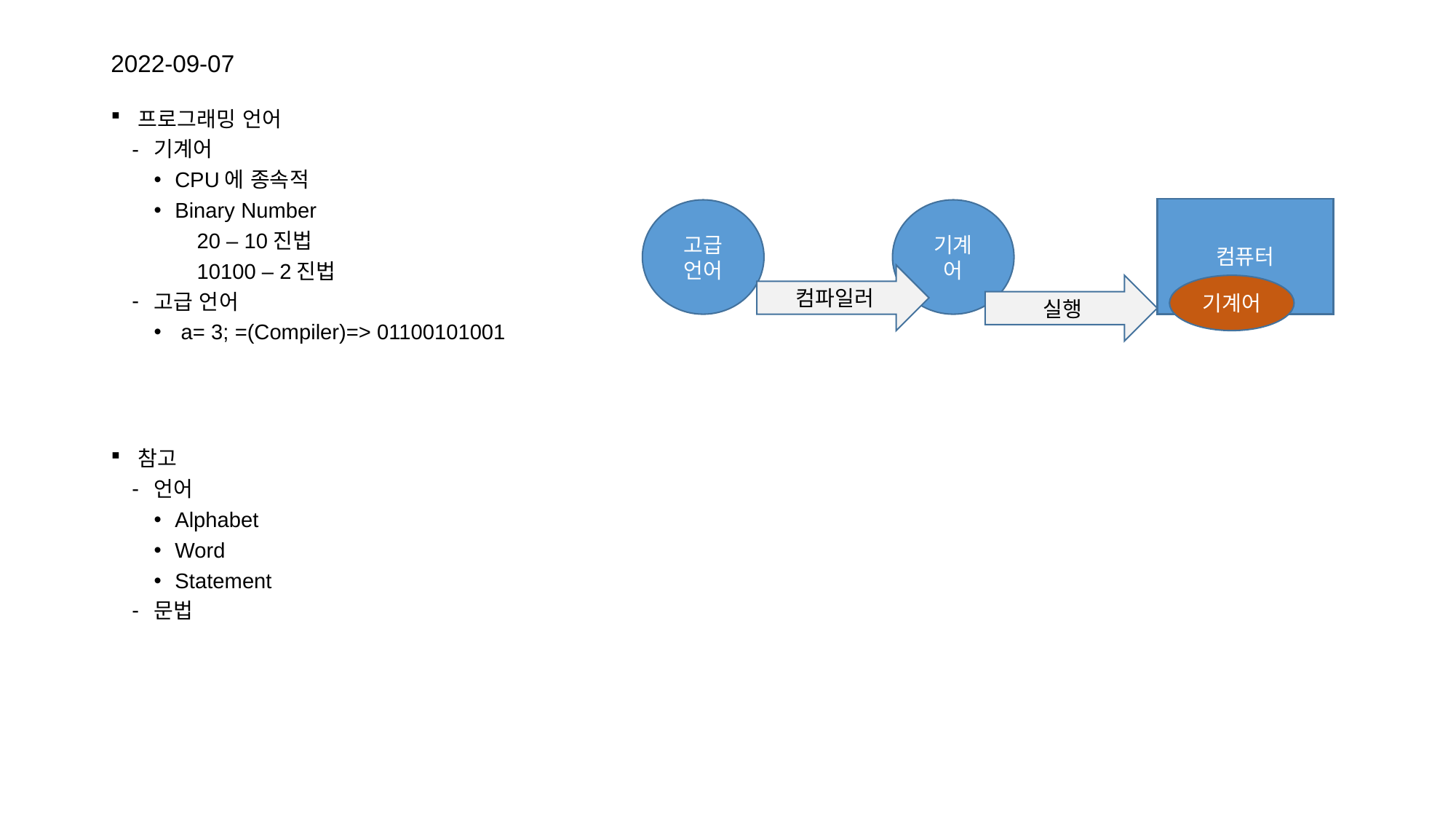

# 2022-09-07

프로그래밍 언어
기계어
CPU에 종속적
Binary Number
20 – 10진법
10100 – 2진법
고급 언어
 a= 3; =(Compiler)=> 01100101001

참고
언어
Alphabet
Word
Statement
문법

컴퓨터
고급 언어
기계 어
컴파일러
실행
기계어